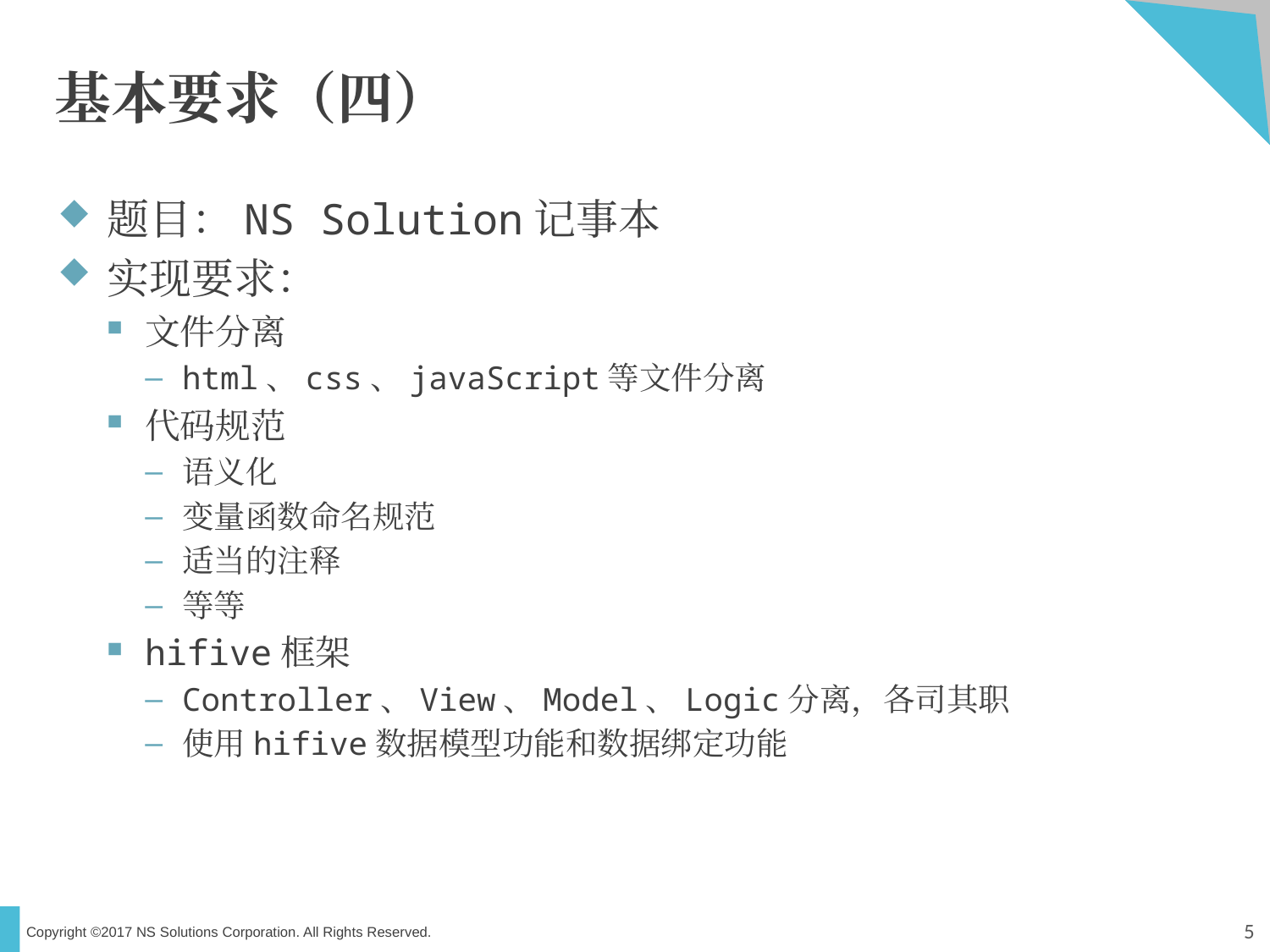

# 基本要求（四）
题目：NS Solution记事本
实现要求：
文件分离
html、css、javaScript等文件分离
代码规范
语义化
变量函数命名规范
适当的注释
等等
hifive框架
Controller、View、Model、Logic分离，各司其职
使用hifive数据模型功能和数据绑定功能
5